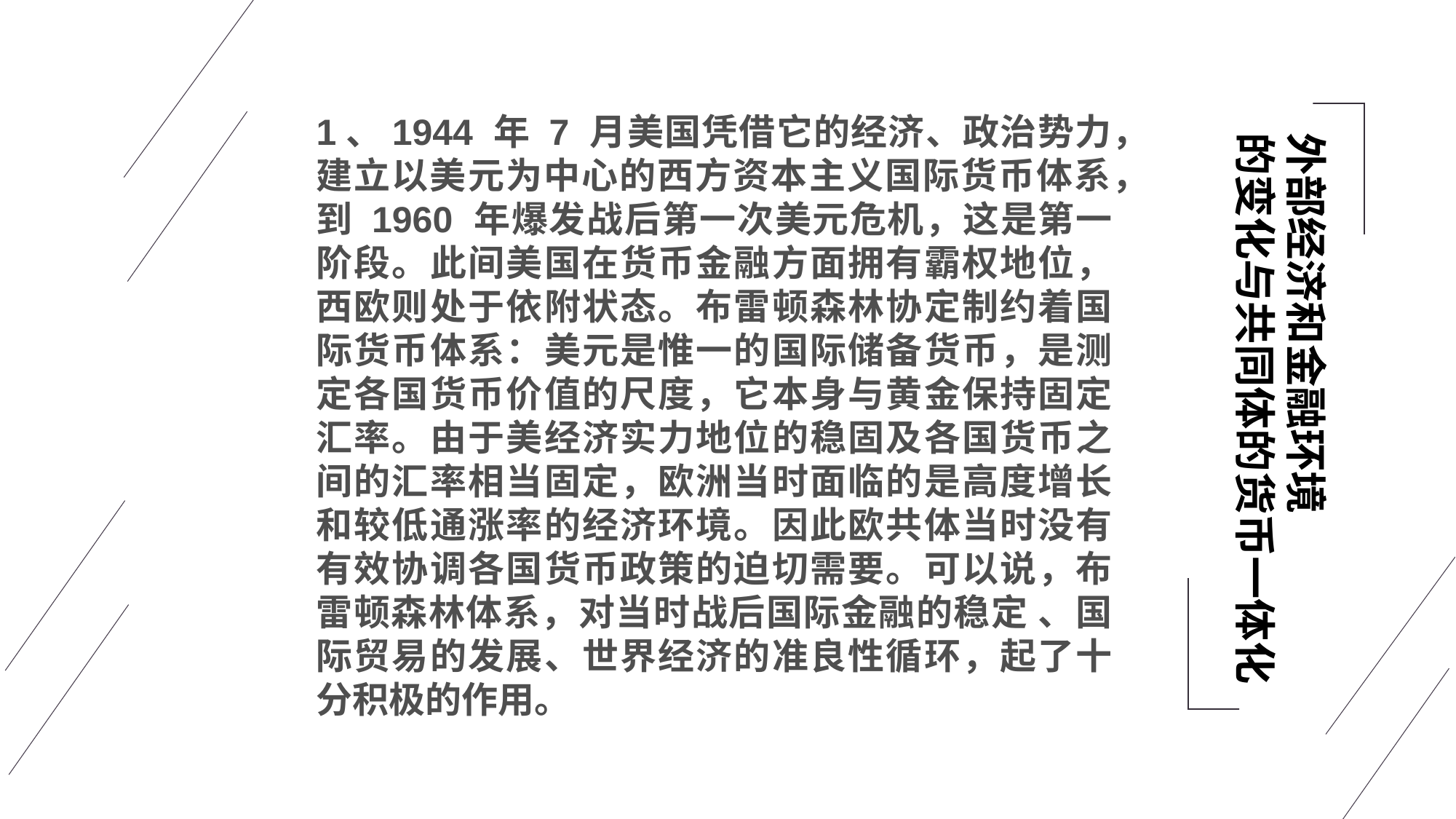

1、1944 年 7 月美国凭借它的经济、政治势力，建立以美元为中心的西方资本主义国际货币体系，到 1960 年爆发战后第一次美元危机，这是第一阶段。此间美国在货币金融方面拥有霸权地位，西欧则处于依附状态。布雷顿森林协定制约着国际货币体系：美元是惟一的国际储备货币，是测定各国货币价值的尺度，它本身与黄金保持固定汇率。由于美经济实力地位的稳固及各国货币之间的汇率相当固定，欧洲当时面临的是高度增长和较低通涨率的经济环境。因此欧共体当时没有有效协调各国货币政策的迫切需要。可以说，布雷顿森林体系，对当时战后国际金融的稳定 、国际贸易的发展、世界经济的准良性循环，起了十分积极的作用。

外部经济和金融环境
的变化与共同体的货币一体化